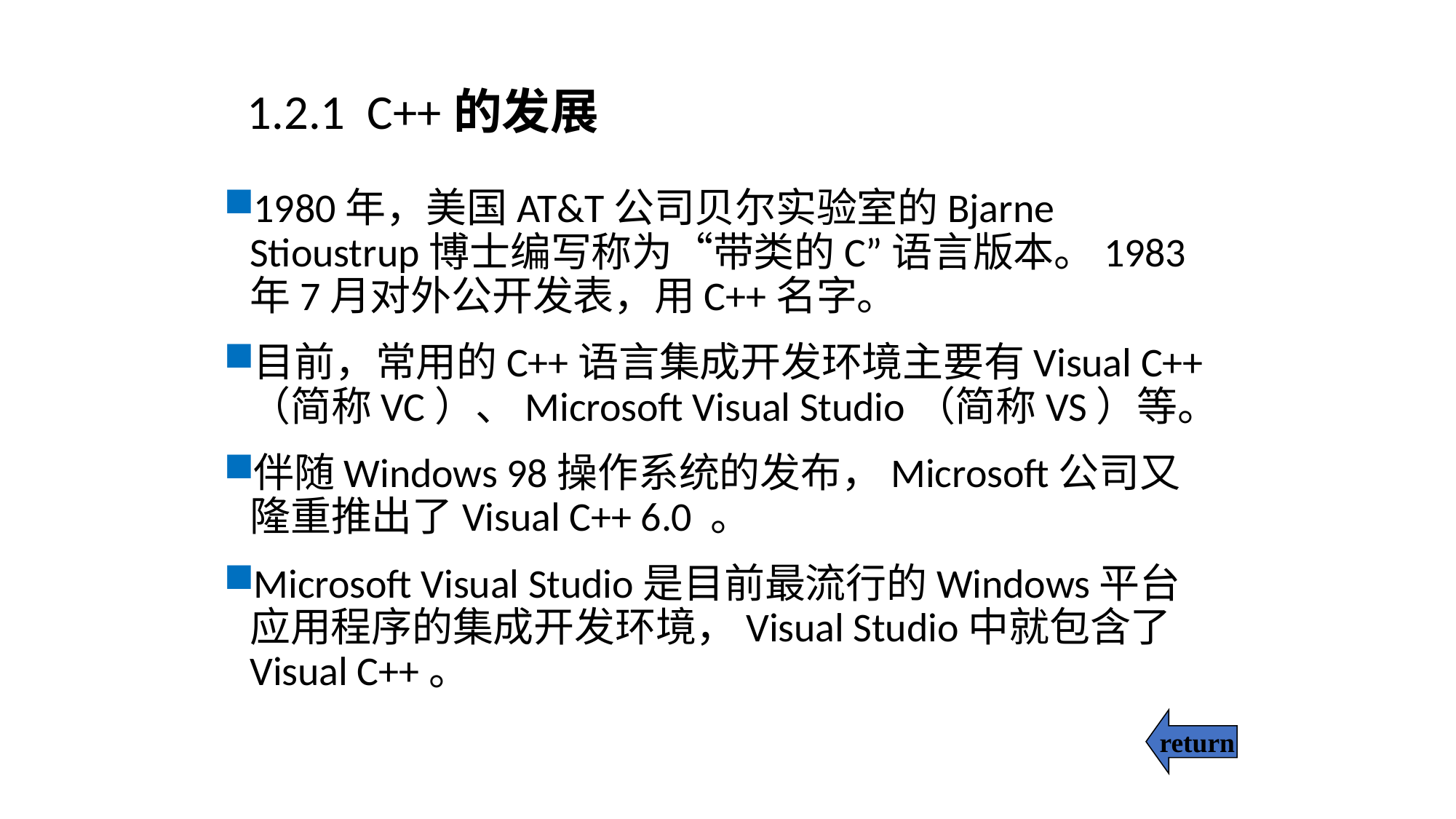

# 1.2.1  C++的发展
1980年，美国AT&T公司贝尔实验室的Bjarne Stioustrup博士编写称为“带类的C”语言版本。1983年7月对外公开发表，用C++名字。
目前，常用的C++语言集成开发环境主要有Visual C++（简称VC）、Microsoft Visual Studio（简称VS）等。
伴随Windows 98操作系统的发布，Microsoft公司又隆重推出了Visual C++ 6.0 。
Microsoft Visual Studio是目前最流行的Windows平台应用程序的集成开发环境，Visual Studio中就包含了Visual C++。
return